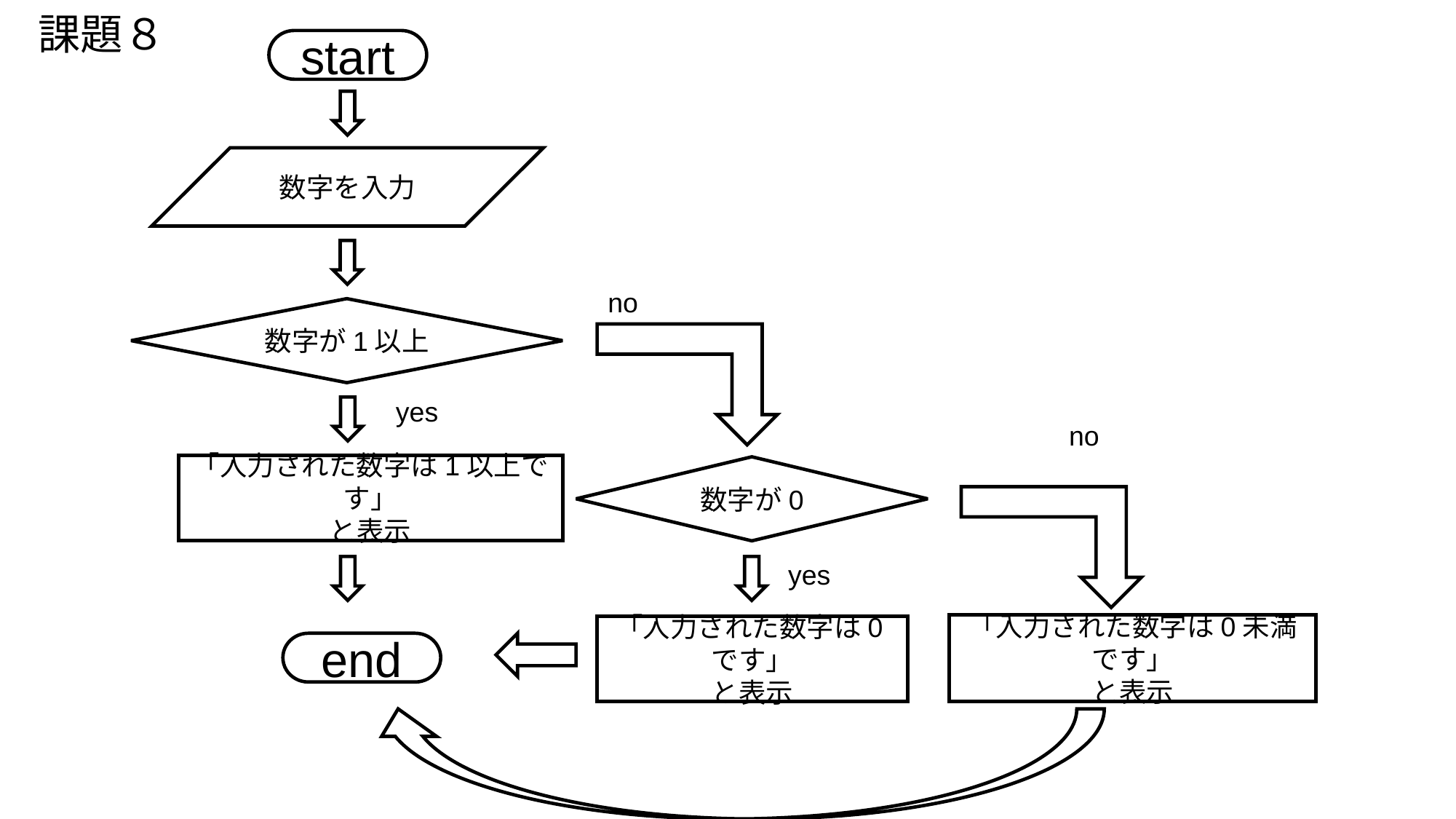

# 課題８
start

数字を入力

no
数字が1以上

yes

no
「入力された数字は1以上です」
と表示
数字が0

yes

「入力された数字は0未満です」
と表示
「入力された数字は0です」
と表示
end